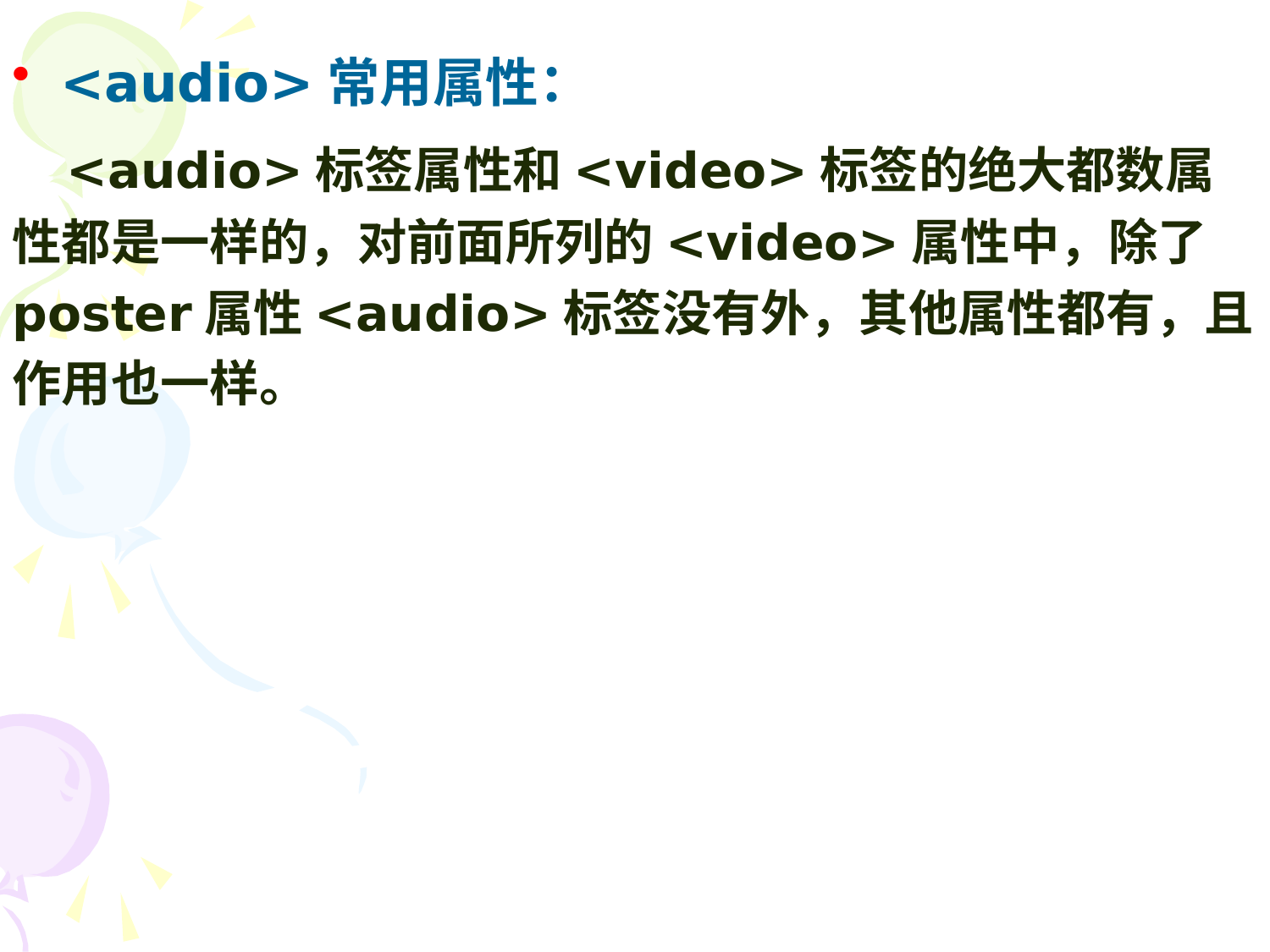

<audio>常用属性：
   <audio>标签属性和<video>标签的绝大都数属性都是一样的，对前面所列的<video>属性中，除了poster属性<audio>标签没有外，其他属性都有，且作用也一样。